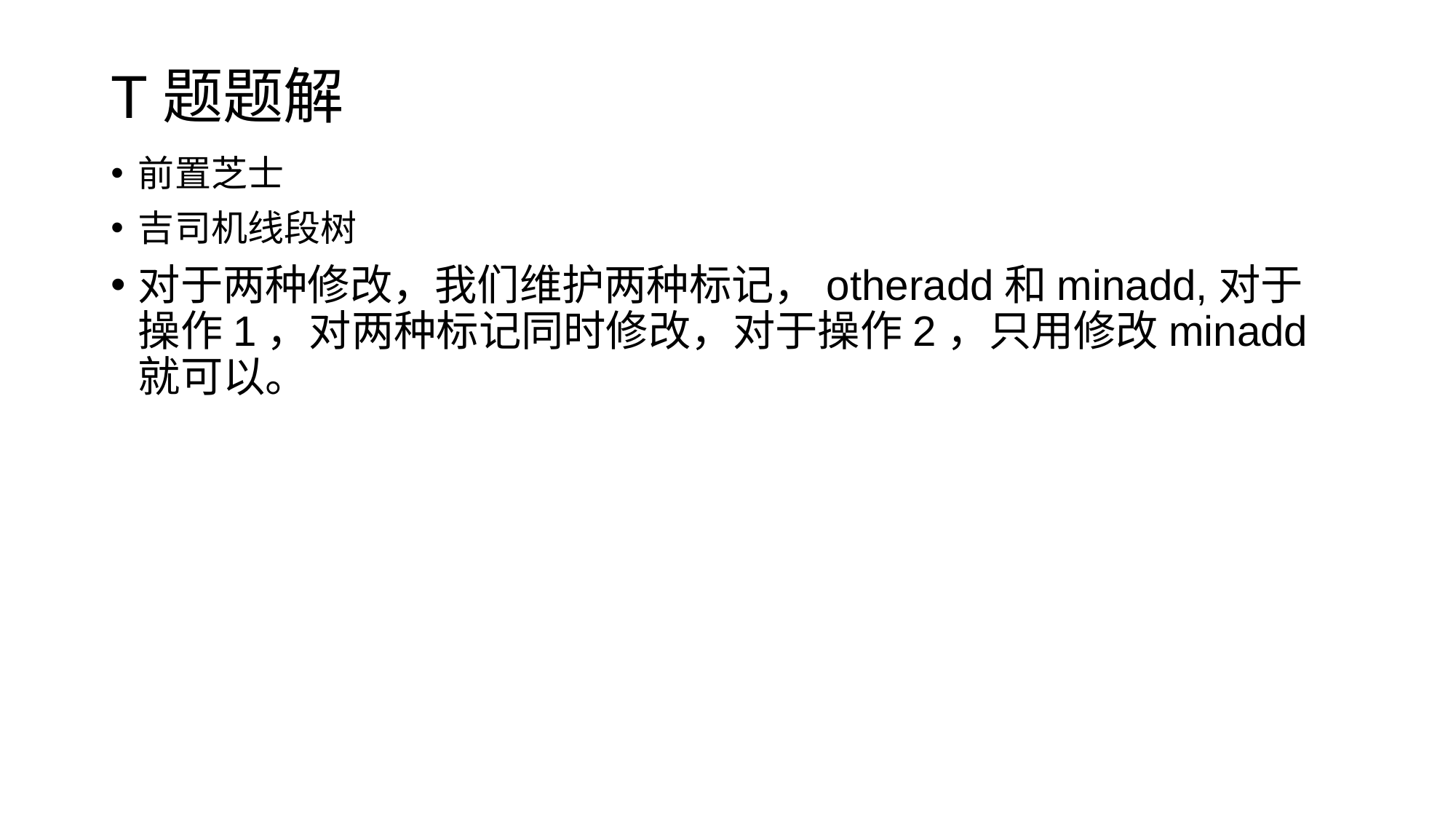

# T题题解
前置芝士
吉司机线段树
对于两种修改，我们维护两种标记，otheradd和minadd,对于操作1，对两种标记同时修改，对于操作2，只用修改minadd就可以。